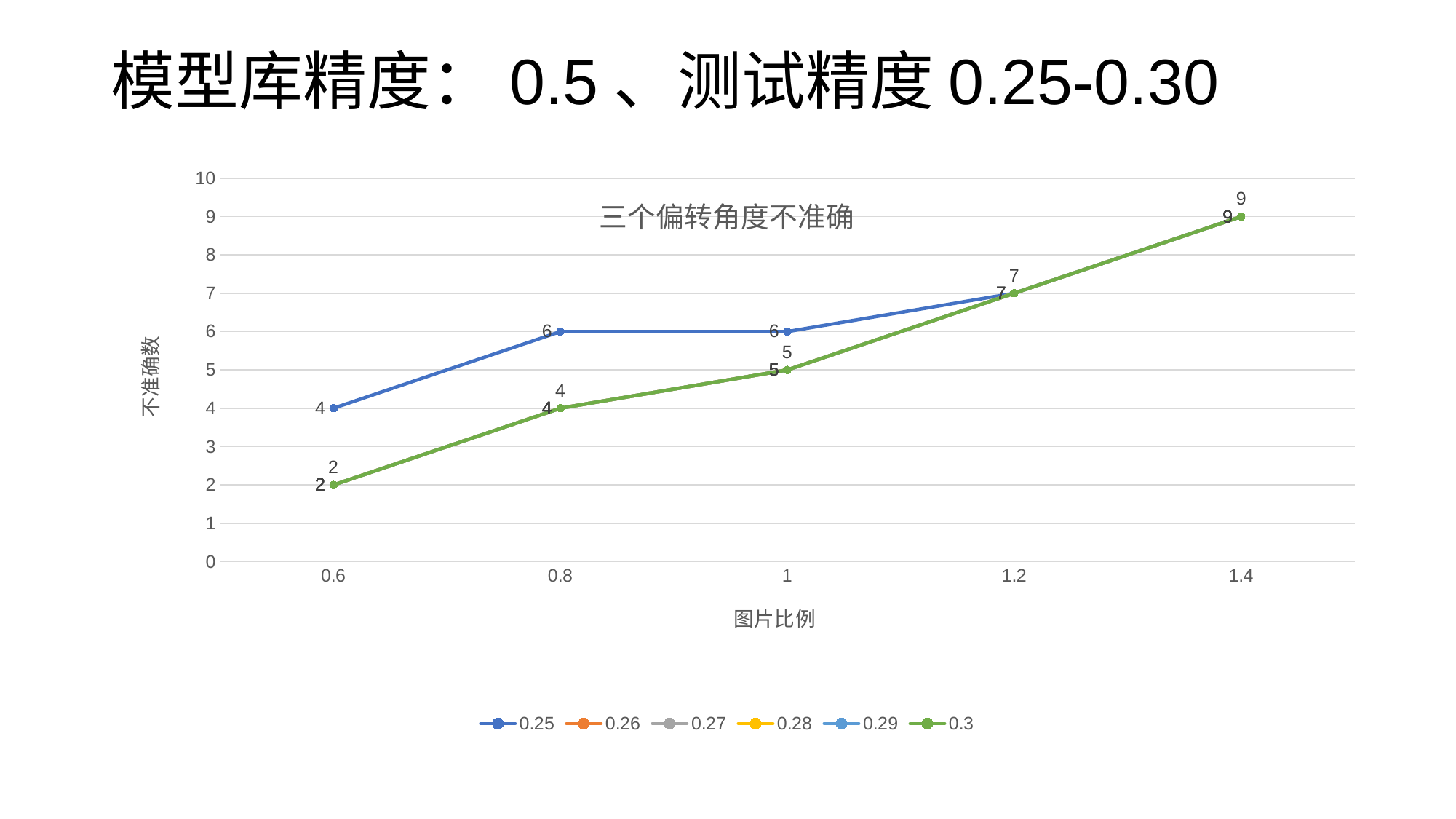

# 模型库精度：0.5、测试精度0.25-0.30

### Chart: 三个偏转角度不准确

| Category | 0.25 | 0.26 | 0.27 | 0.28 | 0.29 | 0.3 |
|---|---|---|---|---|---|---|
| 0.6 | 4.0 | 2.0 | 2.0 | 2.0 | 2.0 | 2.0 |
| 0.8 | 6.0 | 4.0 | 4.0 | 4.0 | 4.0 | 4.0 |
| 1 | 6.0 | 5.0 | 5.0 | 5.0 | 5.0 | 5.0 |
| 1.2 | 7.0 | 7.0 | 7.0 | 7.0 | 7.0 | 7.0 |
| 1.4 | 9.0 | 9.0 | 9.0 | 9.0 | 9.0 | 9.0 |